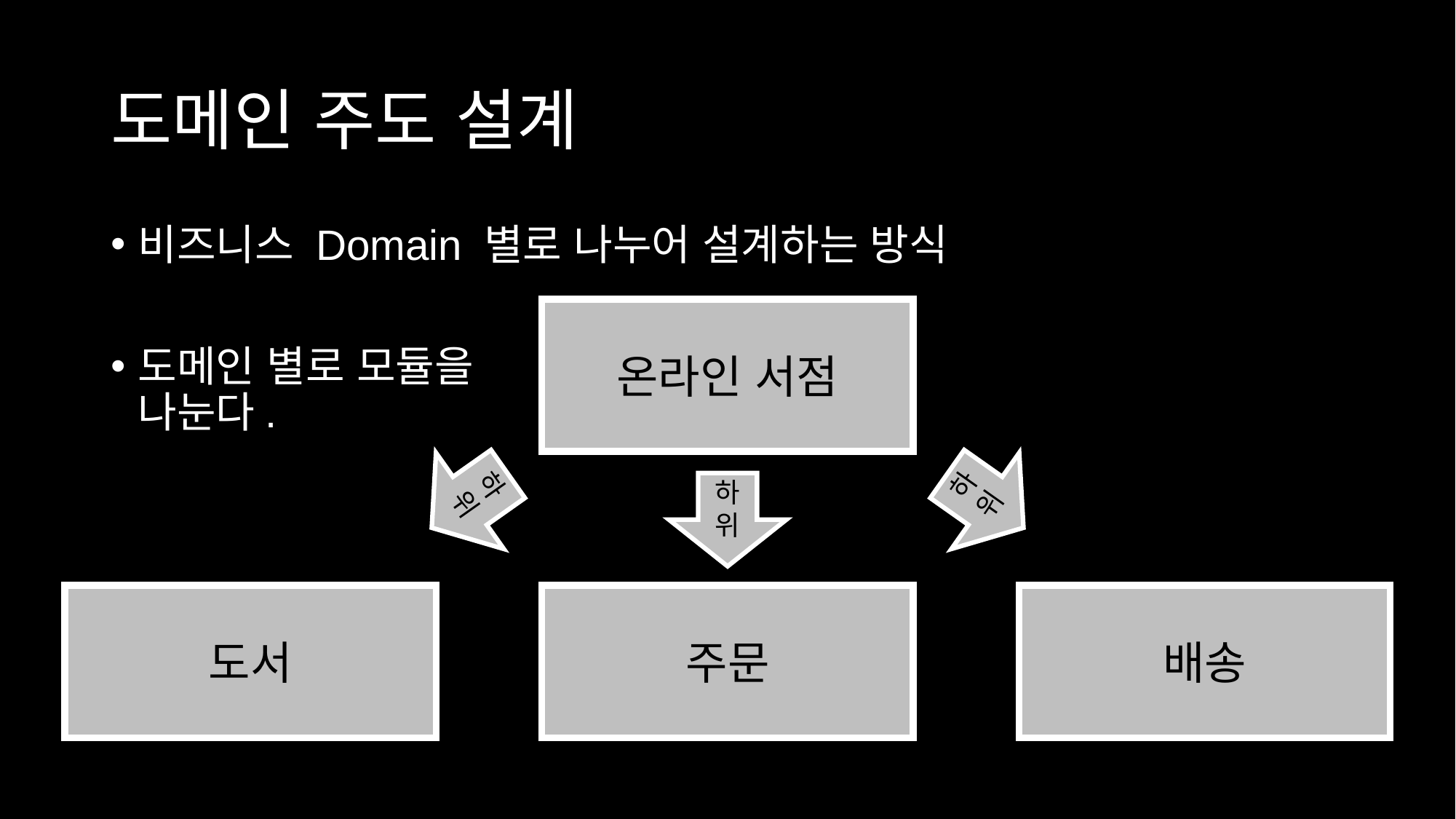

# 도메인 주도 설계
비즈니스 Domain 별로 나누어 설계하는 방식

도메인 별로 모듈을
나눈다.
온라인 서점
하위
하위
하위
도서
주문
배송